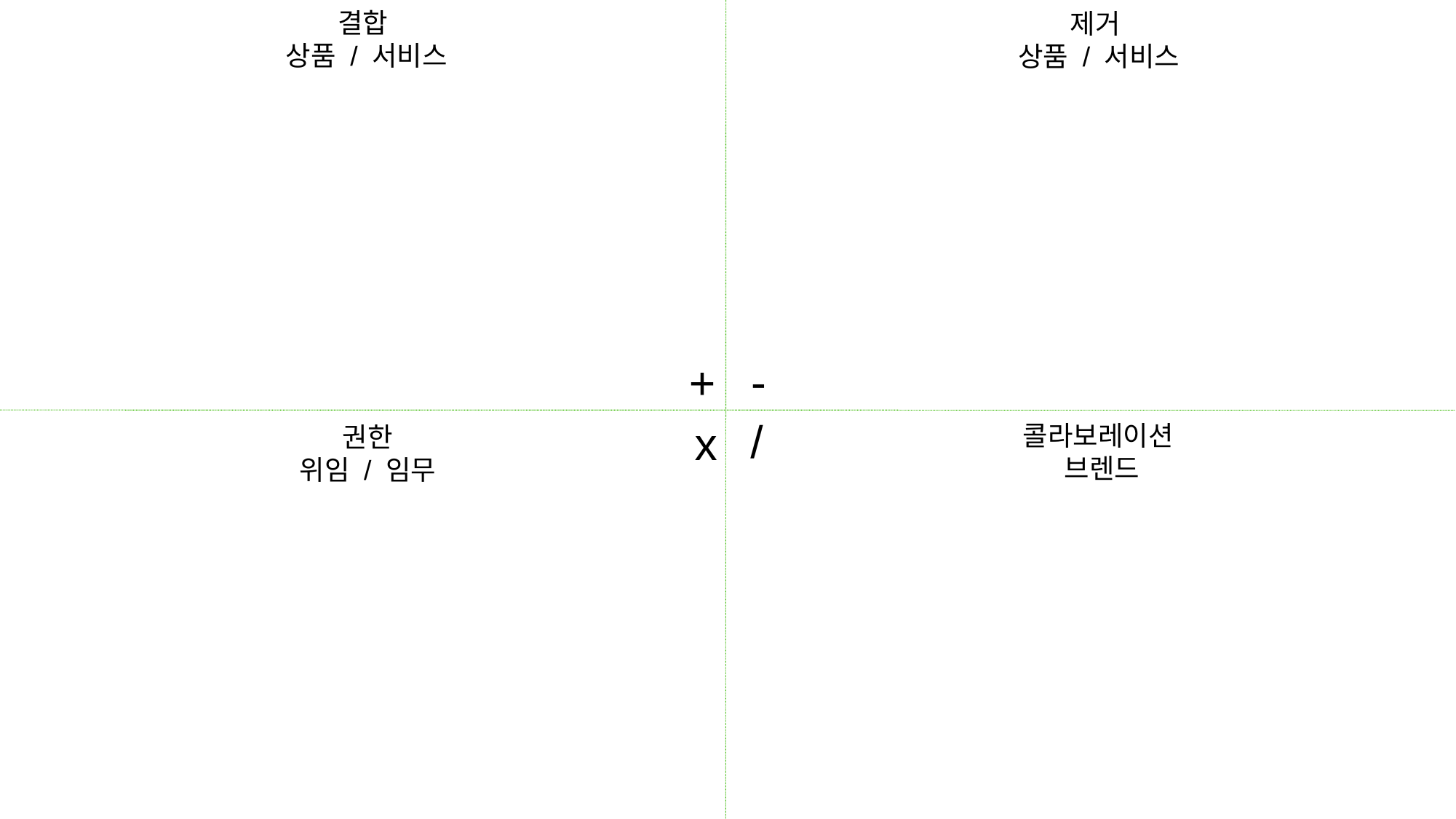

결합
상품 / 서비스
제거
상품 / 서비스
-
+
/
x
콜라보레이션
브렌드
권한
위임 / 임무